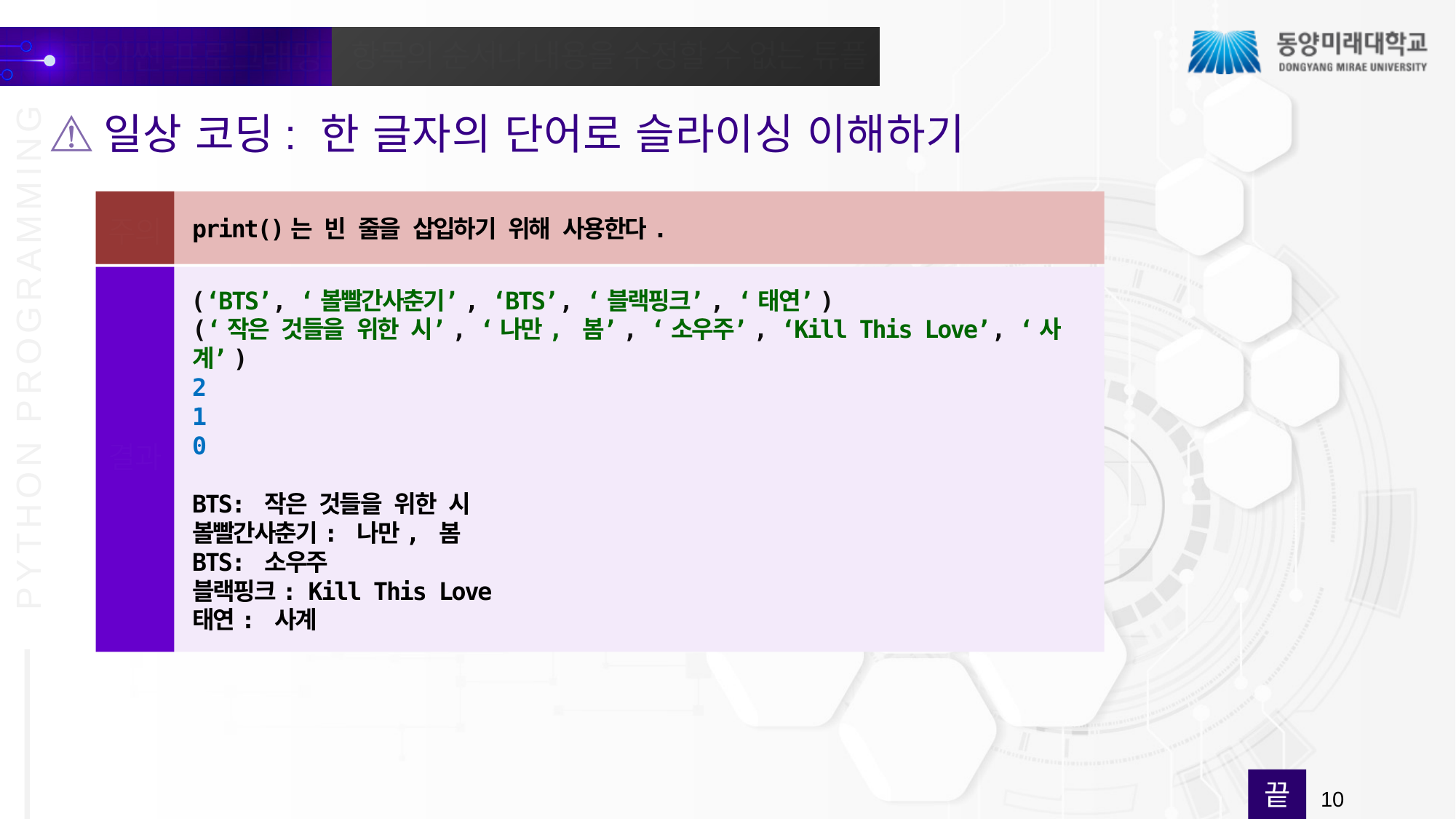

일상 코딩: 한 글자의 단어로 슬라이싱 이해하기
print()는 빈 줄을 삽입하기 위해 사용한다.

주의
(‘BTS’, ‘볼빨간사춘기’, ‘BTS’, ‘블랙핑크’, ‘태연’)
(‘작은 것들을 위한 시’, ‘나만, 봄’, ‘소우주’, ‘Kill This Love’, ‘사계’)
2
1
0

BTS: 작은 것들을 위한 시
볼빨간사춘기: 나만, 봄
BTS: 소우주
블랙핑크: Kill This Love
태연: 사계

결과
끝
10